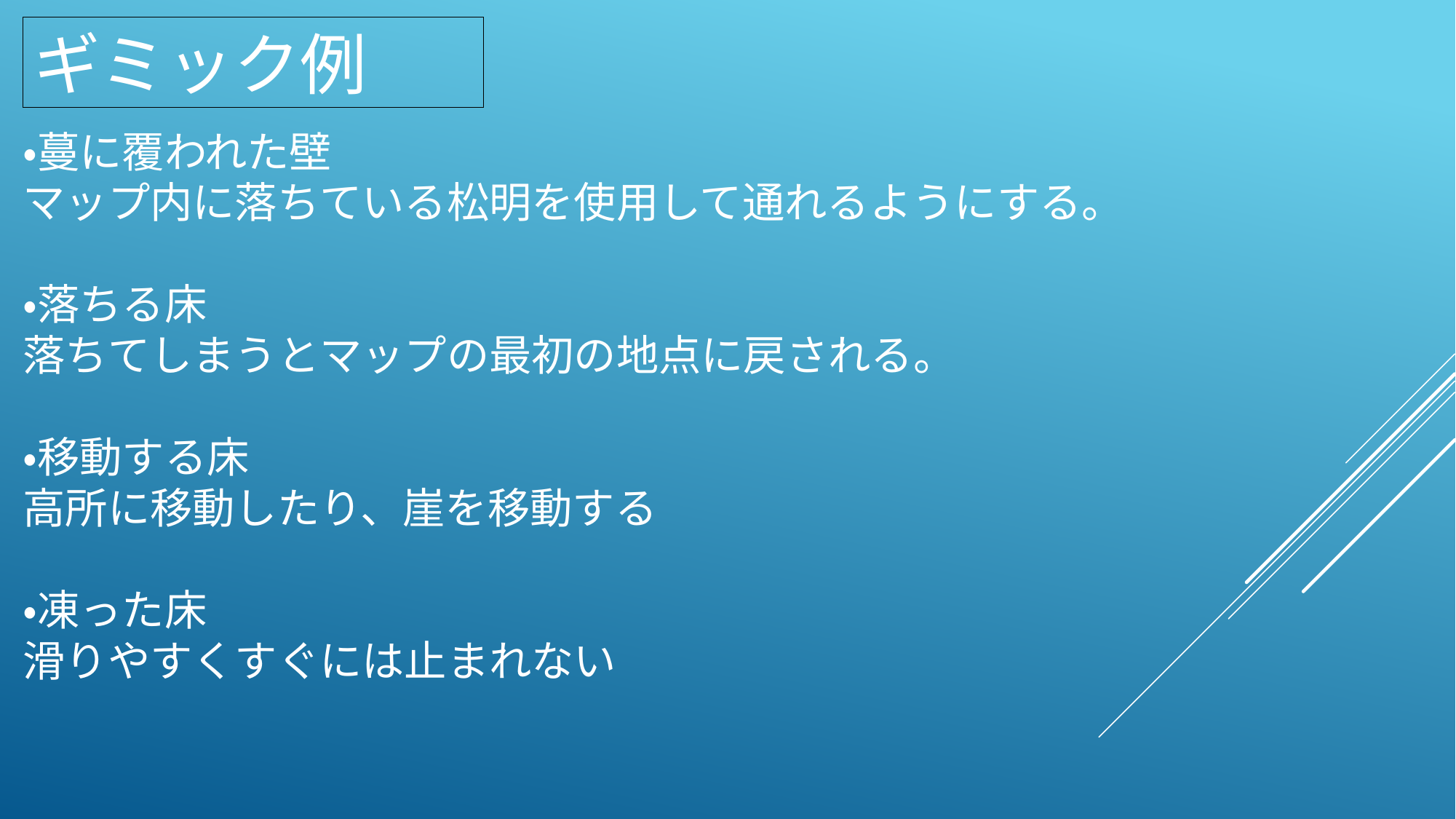

ギミック例
・蔓に覆われた壁
マップ内に落ちている松明を使用して通れるようにする。

・落ちる床
落ちてしまうとマップの最初の地点に戻される。

・移動する床
高所に移動したり、崖を移動する

・凍った床
滑りやすくすぐには止まれない